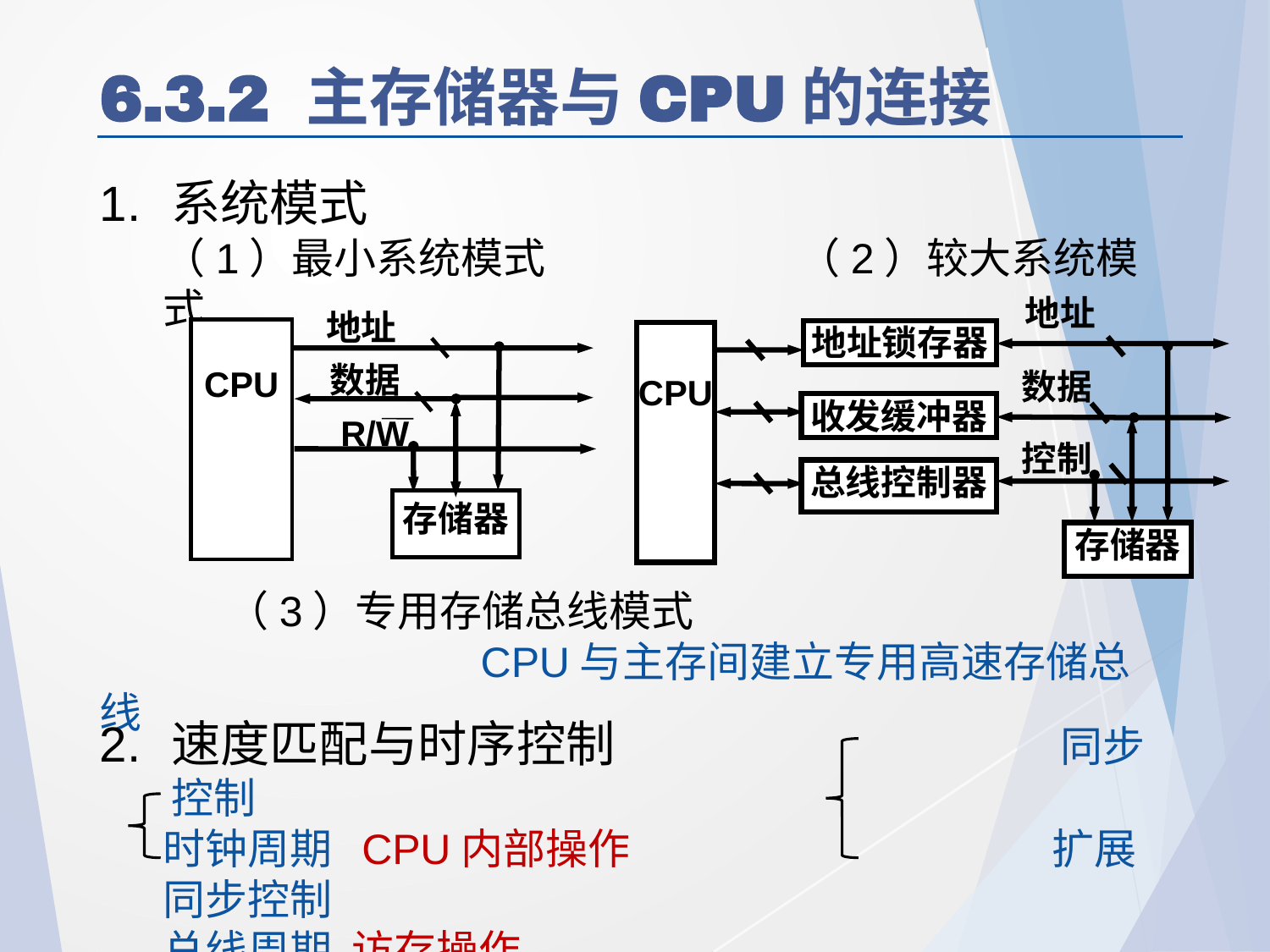

# 6.3.2 主存储器与CPU的连接
系统模式
（1）最小系统模式		（2）较大系统模式
地址
地址锁存器

CPU

数据
收发缓冲器

控制
总线控制器

存储器
地址

CPU

数据

R/W

存储器
	（3）专用存储总线模式
			CPU与主存间建立专用高速存储总线
速度匹配与时序控制				同步控制
时钟周期  CPU内部操作				扩展同步控制
总线周期  访存操作						异步控制